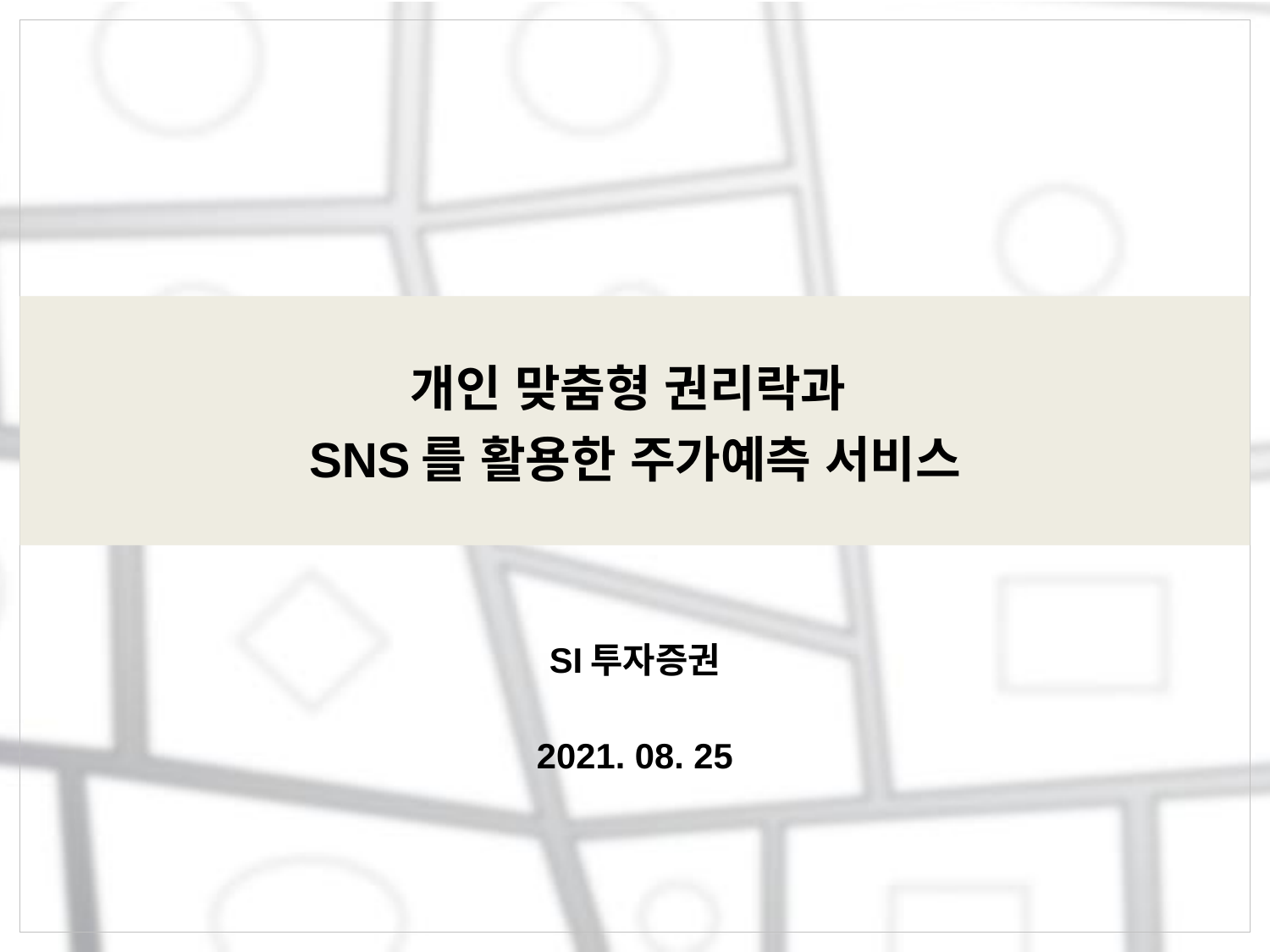

# 개인 맞춤형 권리락과 SNS를 활용한 주가예측 서비스
SI투자증권

2021. 08. 25